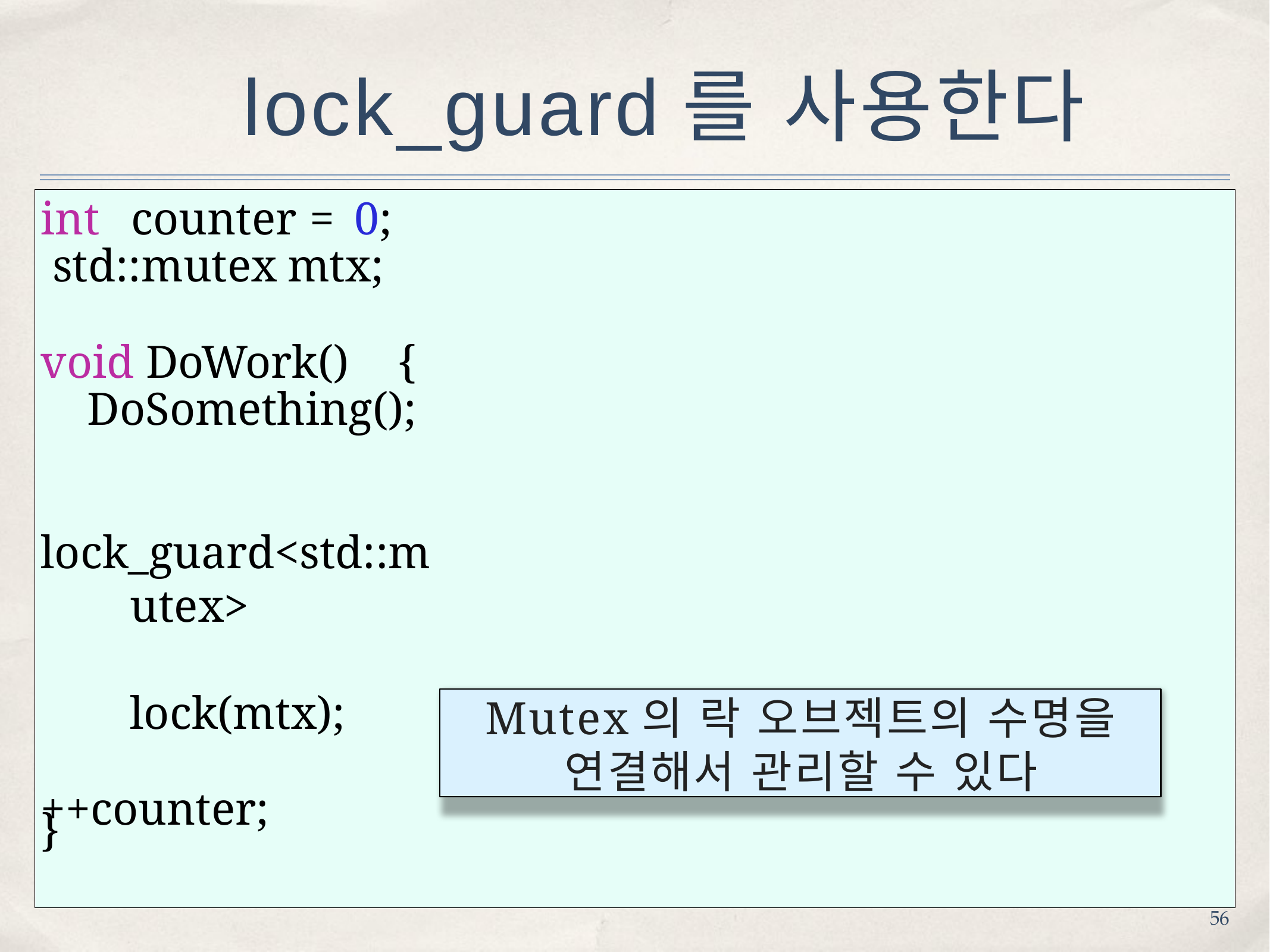

# lock_guard를 사용한다

int	counter	=	0;  std::mutex	mtx;

void DoWork()	{
    DoSomething();

lock_guard<std::mutex>	lock(mtx);

++counter;

Mutex의 락 오브젝트의 수명을 연결해서 관리할 수 있다
}
56